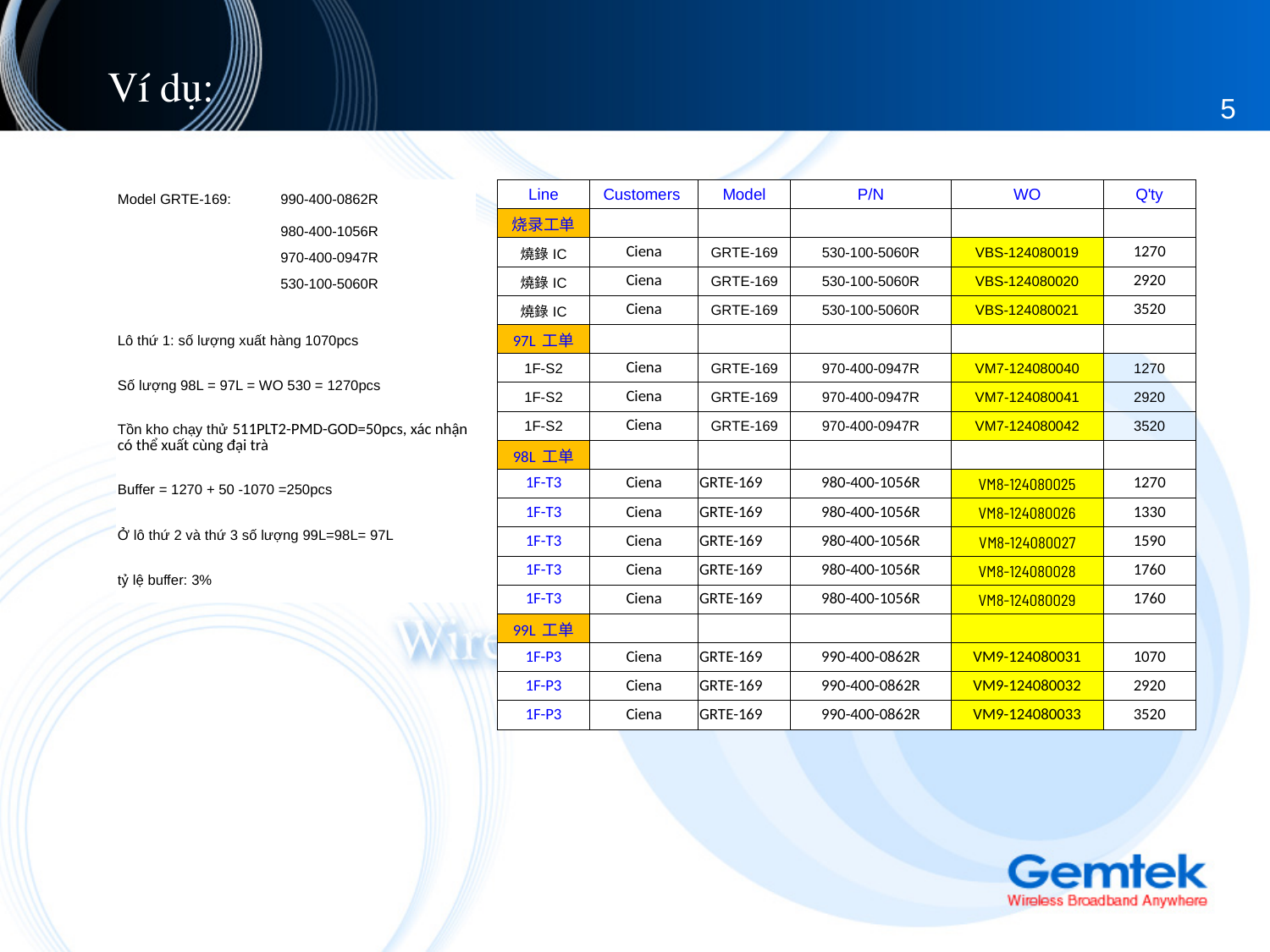

# Ví dụ:
5
| Model GRTE-169: | 990-400-0862R |
| --- | --- |
|  | 980-400-1056R |
|  | 970-400-0947R |
|  | 530-100-5060R |
| Line | Customers | Model | P/N | WO | Q'ty |
| --- | --- | --- | --- | --- | --- |
| 烧录工单 |  |  |  |  |  |
| 燒錄IC | Ciena | GRTE-169 | 530-100-5060R | VBS-124080019 | 1270 |
| 燒錄IC | Ciena | GRTE-169 | 530-100-5060R | VBS-124080020 | 2920 |
| 燒錄IC | Ciena | GRTE-169 | 530-100-5060R | VBS-124080021 | 3520 |
| 97L 工单 |  |  |  |  |  |
| 1F-S2 | Ciena | GRTE-169 | 970-400-0947R | VM7-124080040 | 1270 |
| 1F-S2 | Ciena | GRTE-169 | 970-400-0947R | VM7-124080041 | 2920 |
| 1F-S2 | Ciena | GRTE-169 | 970-400-0947R | VM7-124080042 | 3520 |
| 98L 工单 |  |  |  |  |  |
| 1F-T3 | Ciena | GRTE-169 | 980-400-1056R | VM8-124080025 | 1270 |
| 1F-T3 | Ciena | GRTE-169 | 980-400-1056R | VM8-124080026 | 1330 |
| 1F-T3 | Ciena | GRTE-169 | 980-400-1056R | VM8-124080027 | 1590 |
| 1F-T3 | Ciena | GRTE-169 | 980-400-1056R | VM8-124080028 | 1760 |
| 1F-T3 | Ciena | GRTE-169 | 980-400-1056R | VM8-124080029 | 1760 |
| 99L 工单 |  |  |  |  |  |
| 1F-P3 | Ciena | GRTE-169 | 990-400-0862R | VM9-124080031 | 1070 |
| 1F-P3 | Ciena | GRTE-169 | 990-400-0862R | VM9-124080032 | 2920 |
| 1F-P3 | Ciena | GRTE-169 | 990-400-0862R | VM9-124080033 | 3520 |
| Lô thứ 1: số lượng xuất hàng 1070pcs |
| --- |
| Số lượng 98L = 97L = WO 530 = 1270pcs |
| Tồn kho chạy thử 511PLT2-PMD-GOD=50pcs, xác nhận có thể xuất cùng đại trà |
| Buffer = 1270 + 50 -1070 =250pcs |
| Ở lô thứ 2 và thứ 3 số lượng 99L=98L= 97L |
| tỷ lệ buffer: 3% |